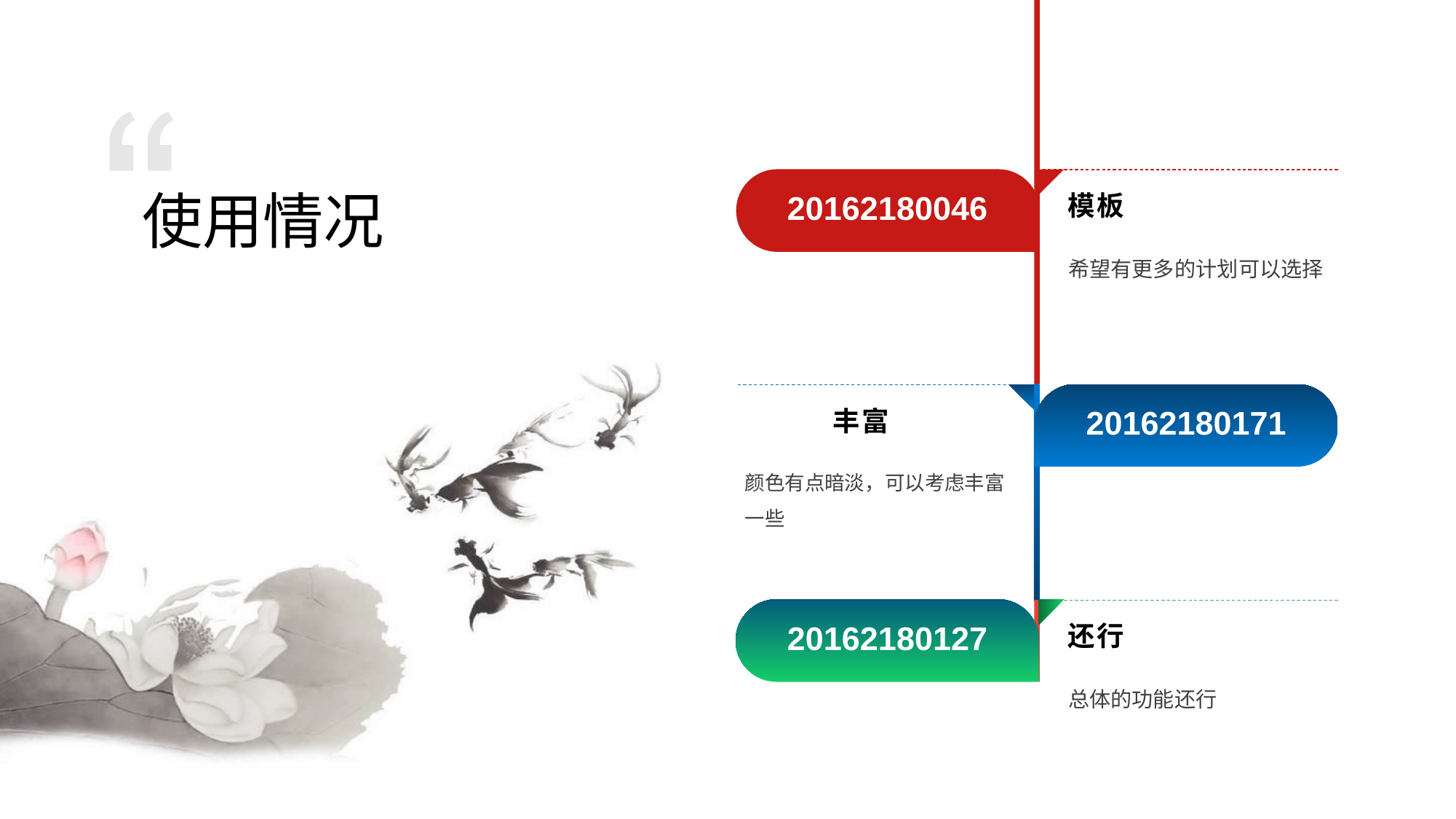

使用情况

20162180046
模板
希望有更多的计划可以选择

20162180171
丰富
颜色有点暗淡，可以考虑丰富一些

还行
20162180127
总体的功能还行